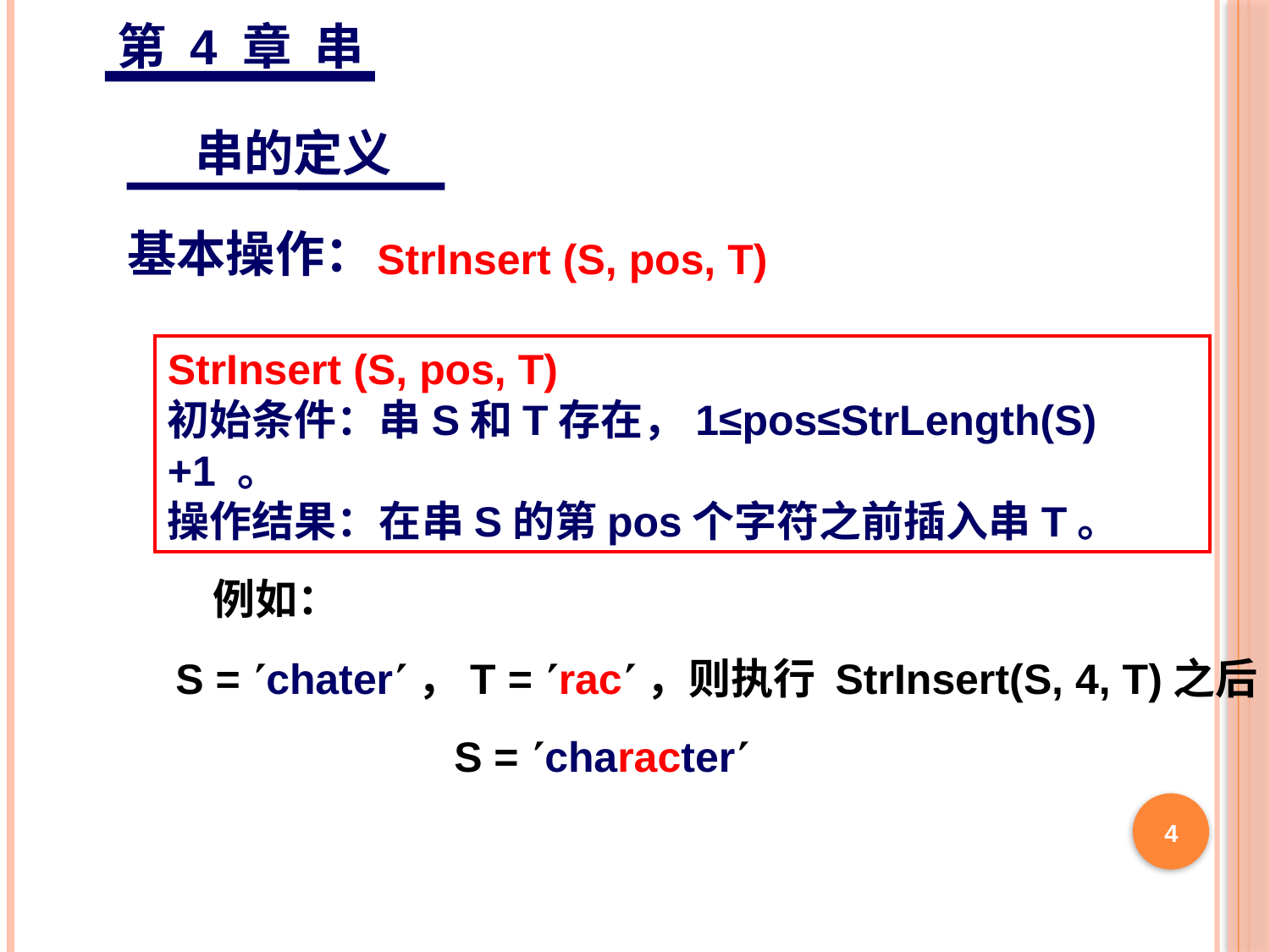

第 4 章  串

   串的定义

基本操作：
StrInsert (S, pos, T)
StrInsert (S, pos, T)
初始条件：串S和T存在，1≤pos≤StrLength(S)+1 。
操作结果：在串S的第pos个字符之前插入串T。
例如：
S = ′chater′，T = ′rac′，则执行 StrInsert(S, 4, T)之后
S = ′character′
4